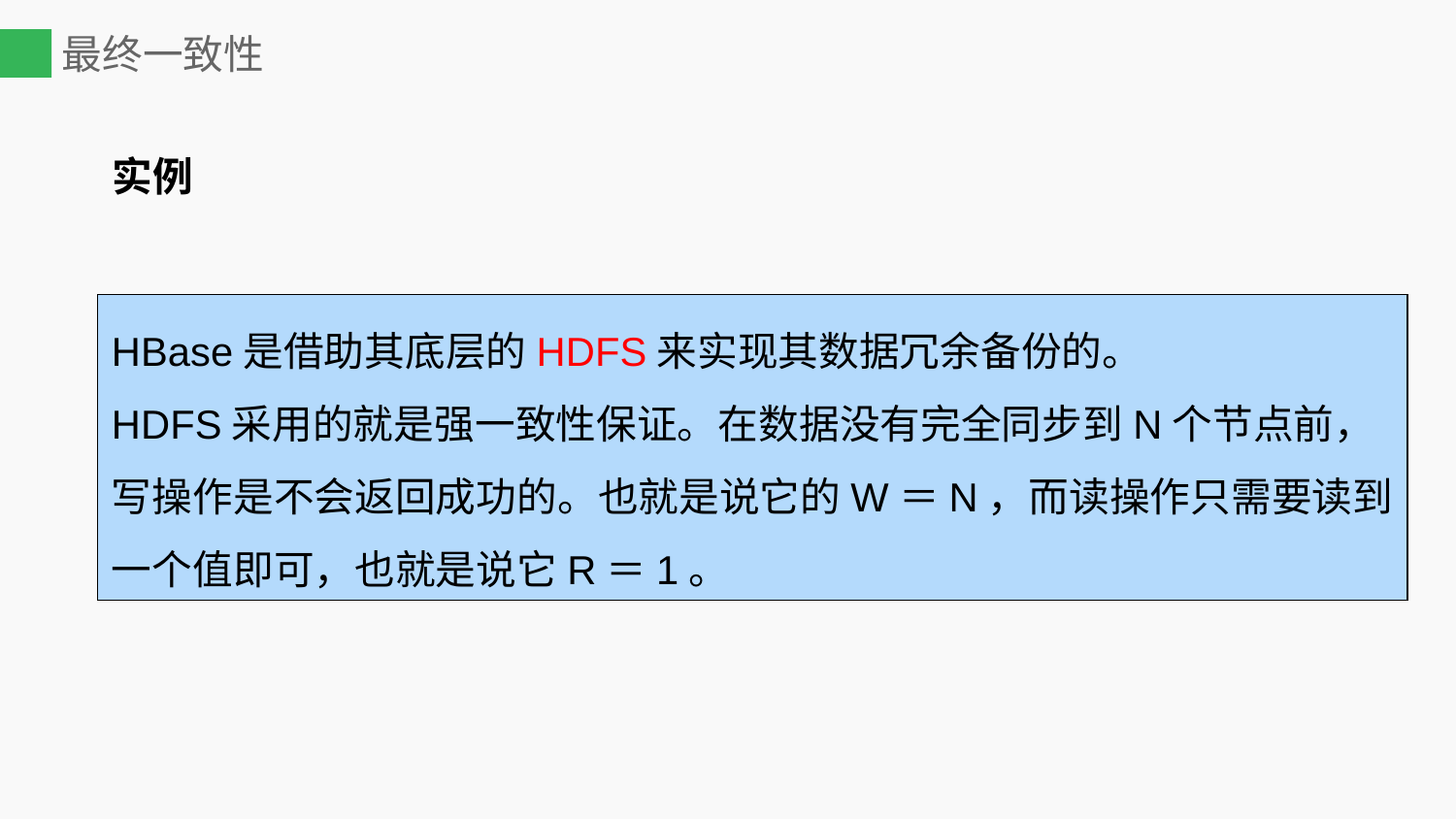

# 最终一致性
实例
HBase是借助其底层的HDFS来实现其数据冗余备份的。
HDFS采用的就是强一致性保证。在数据没有完全同步到N个节点前，写操作是不会返回成功的。也就是说它的W＝N，而读操作只需要读到一个值即可，也就是说它R＝1。